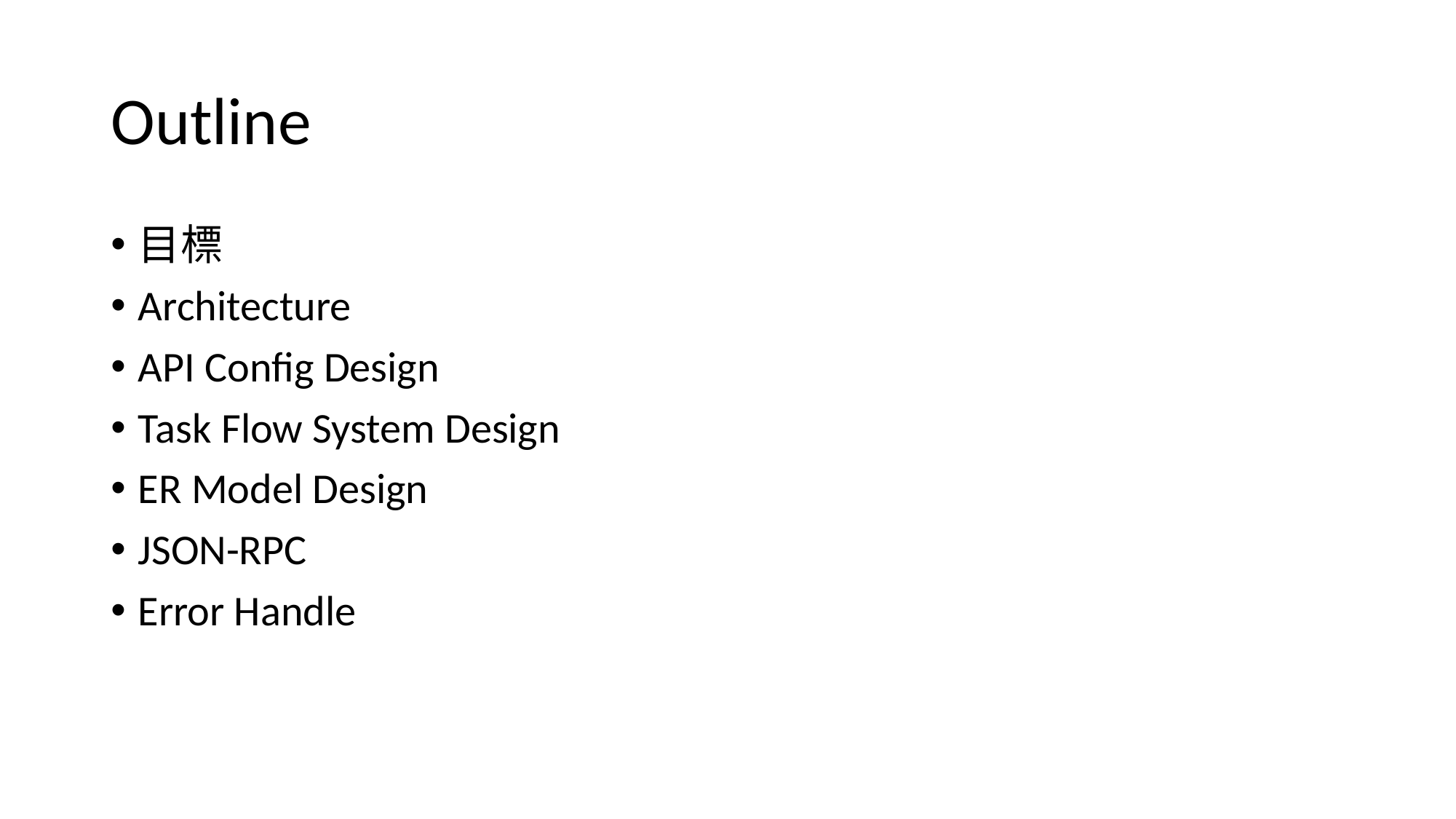

# Outline
目標
Architecture
API Config Design
Task Flow System Design
ER Model Design
JSON-RPC
Error Handle